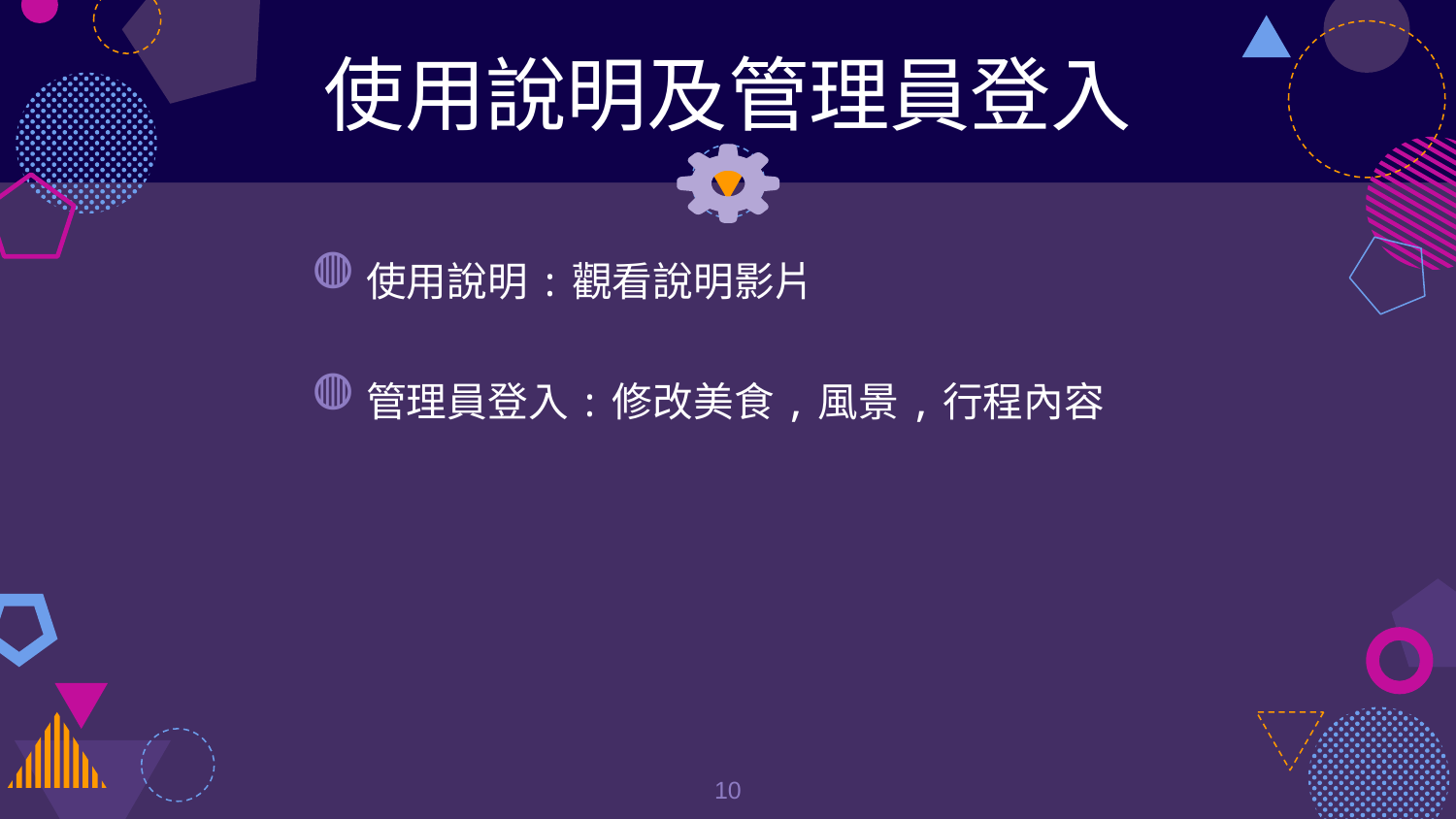

# 使用說明及管理員登入

使用說明:觀看說明影片

管理員登入:修改美食,風景,行程內容
10